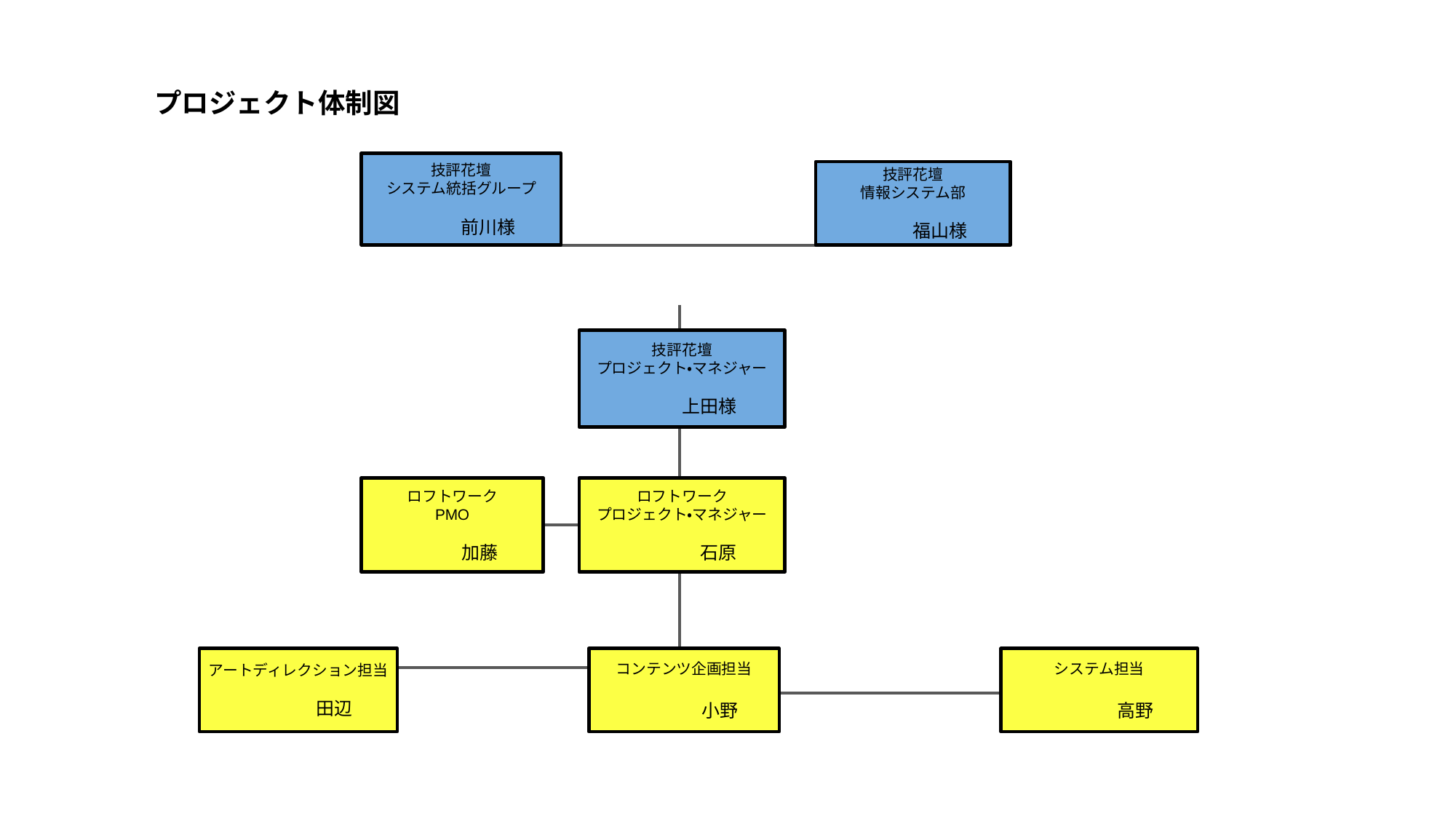

プロジェクト体制図
技評花壇
システム統括グループ

　　　前川様
技評花壇
情報システム部

　　　福山様
技評花壇
プロジェクト・マネジャー

　　　上田様
ロフトワーク
PMO

　　　加藤
ロフトワーク
プロジェクト・マネジャー

　　　　石原
アートディレクション担当

　　　　田辺
コンテンツ企画担当

　　　　小野
システム担当

　　　　高野